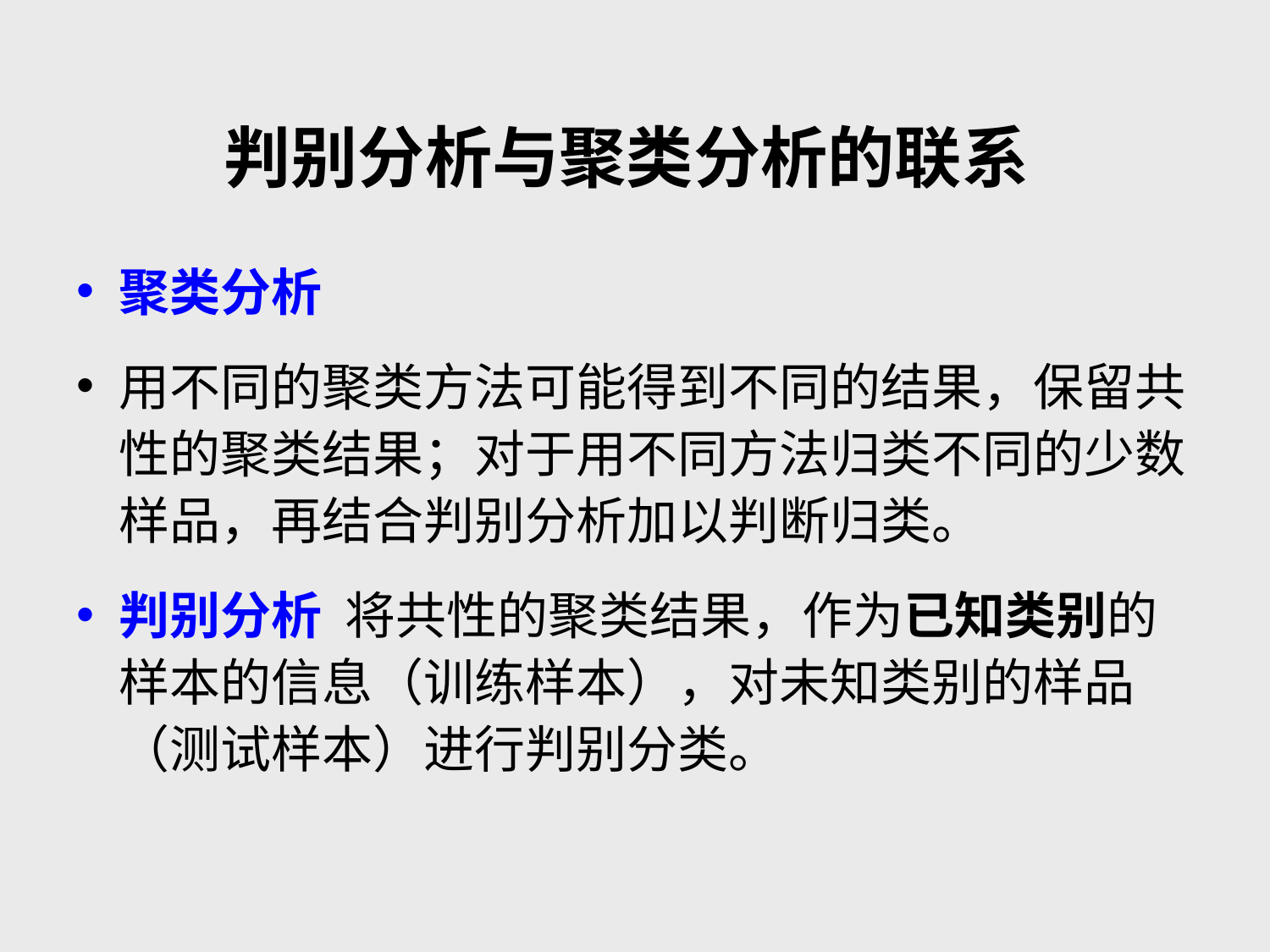

# 判别分析与聚类分析的联系
聚类分析
用不同的聚类方法可能得到不同的结果，保留共性的聚类结果；对于用不同方法归类不同的少数样品，再结合判别分析加以判断归类。
判别分析  将共性的聚类结果，作为已知类别的样本的信息（训练样本），对未知类别的样品（测试样本）进行判别分类。